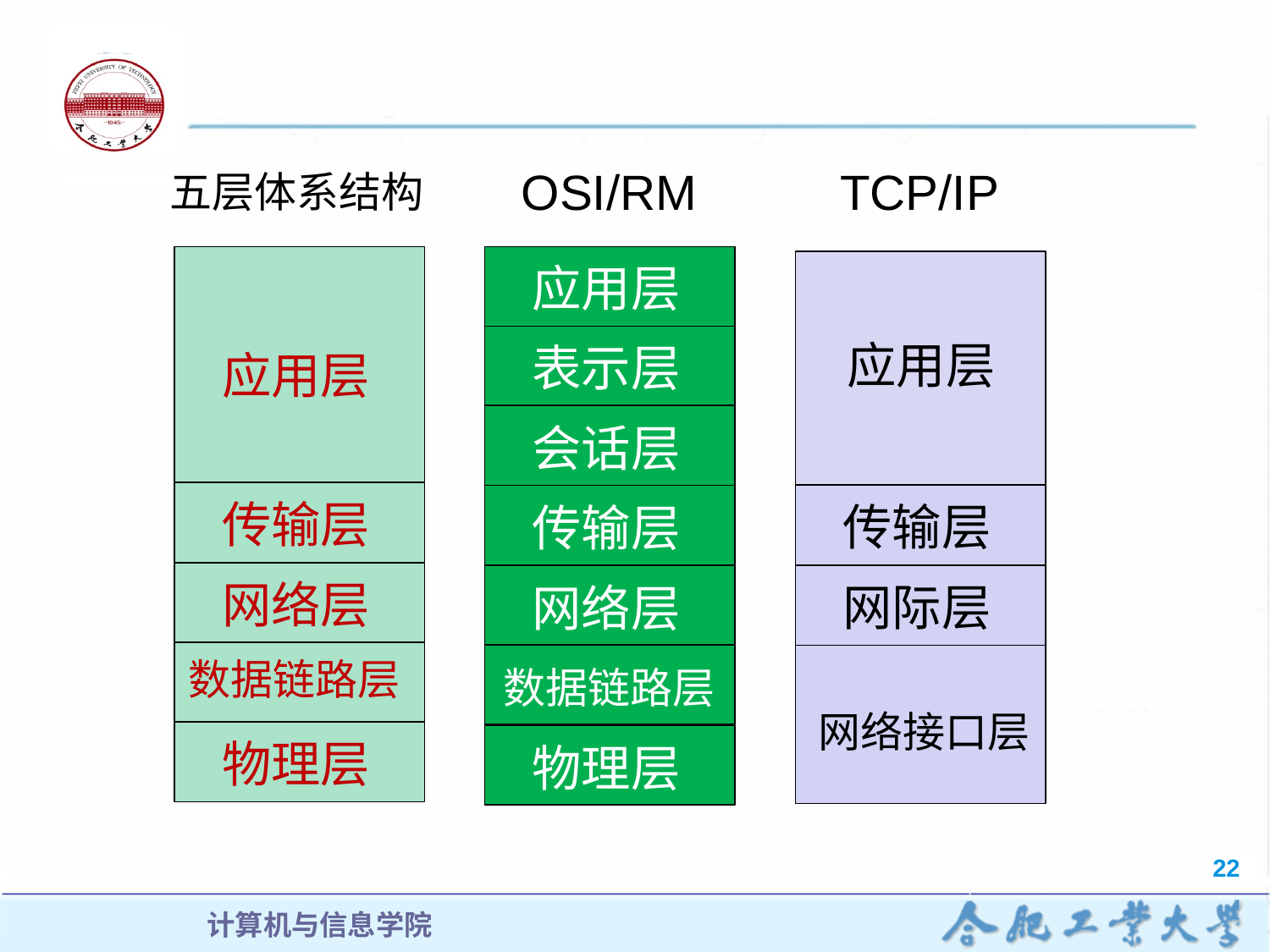

OSI/RM
TCP/IP
五层体系结构

应用层

表示层

会话层

传输层

网络层

数据链路层

物理层

应用层
应用层

传输层
传输层

网络层
网际层

数据链路层
网络接口层

物理层